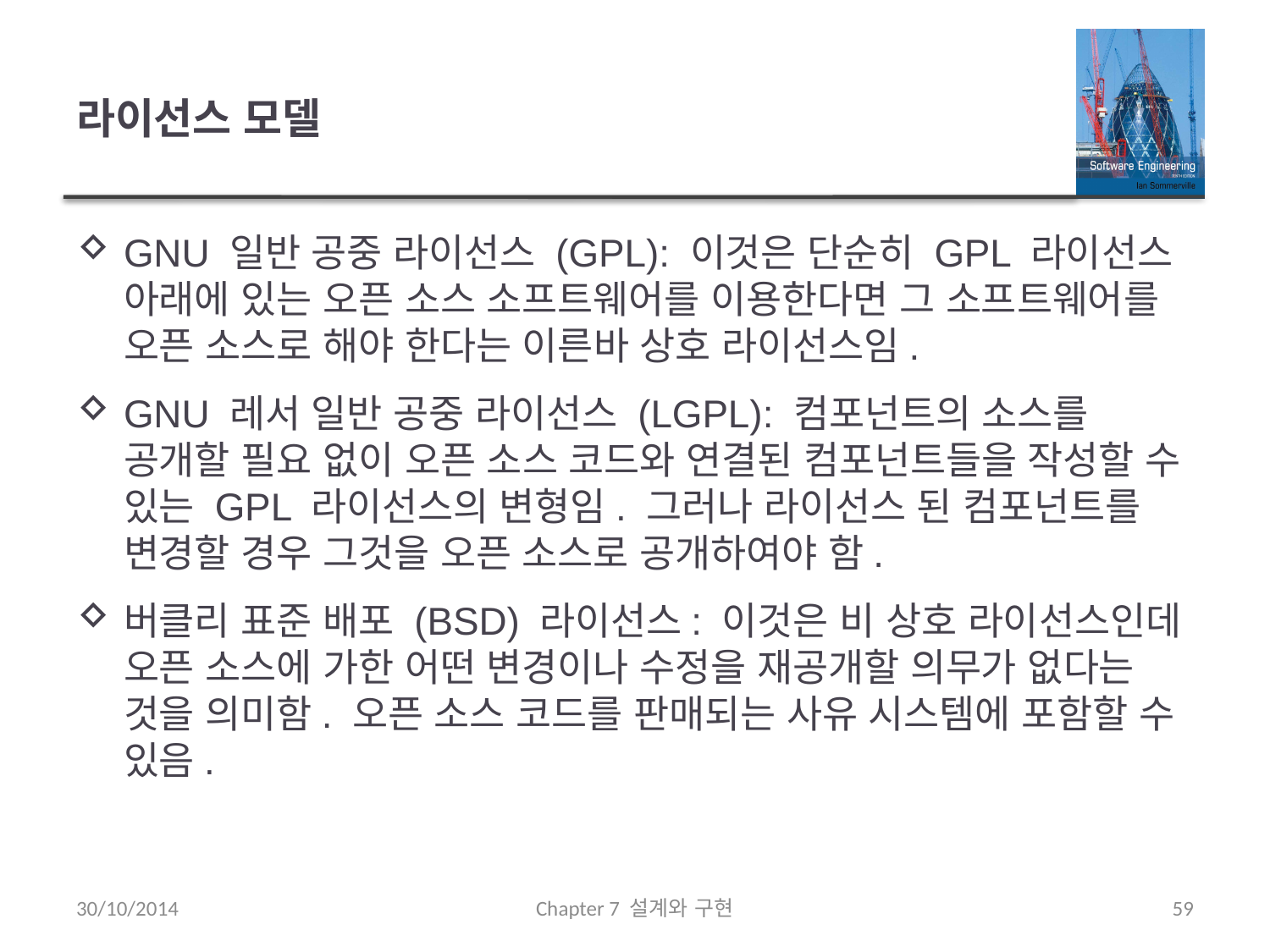

# 라이선스 모델
GNU 일반 공중 라이선스 (GPL): 이것은 단순히 GPL 라이선스 아래에 있는 오픈 소스 소프트웨어를 이용한다면 그 소프트웨어를 오픈 소스로 해야 한다는 이른바 상호 라이선스임.
GNU 레서 일반 공중 라이선스 (LGPL): 컴포넌트의 소스를 공개할 필요 없이 오픈 소스 코드와 연결된 컴포넌트들을 작성할 수 있는 GPL 라이선스의 변형임. 그러나 라이선스 된 컴포넌트를 변경할 경우 그것을 오픈 소스로 공개하여야 함.
버클리 표준 배포 (BSD) 라이선스: 이것은 비 상호 라이선스인데 오픈 소스에 가한 어떤 변경이나 수정을 재공개할 의무가 없다는 것을 의미함. 오픈 소스 코드를 판매되는 사유 시스템에 포함할 수 있음.

30/10/2014
Chapter 7 설계와 구현
59